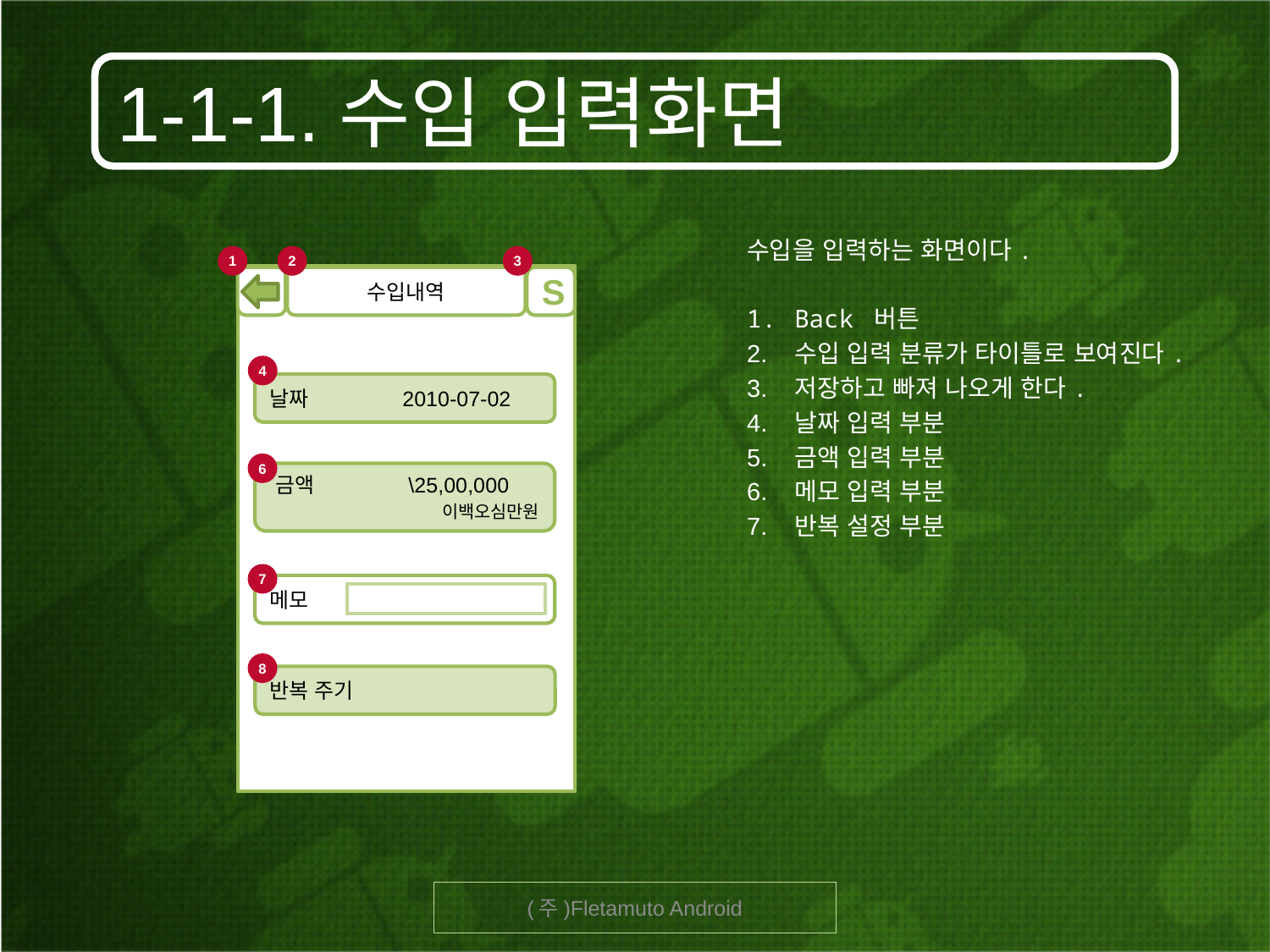

# 1-1-1.수입 입력화면
수입을 입력하는 화면이다.

Back 버튼
수입 입력 분류가 타이틀로 보여진다.
저장하고 빠져 나오게 한다.
날짜 입력 부분
금액 입력 부분
메모 입력 부분
반복 설정 부분

1
2
3

수입내역
S
4
날짜               2010-07-02
6
금액               \25,00,000          이백오심만원
7
메모

8
반복 주기
(주)Fletamuto Android